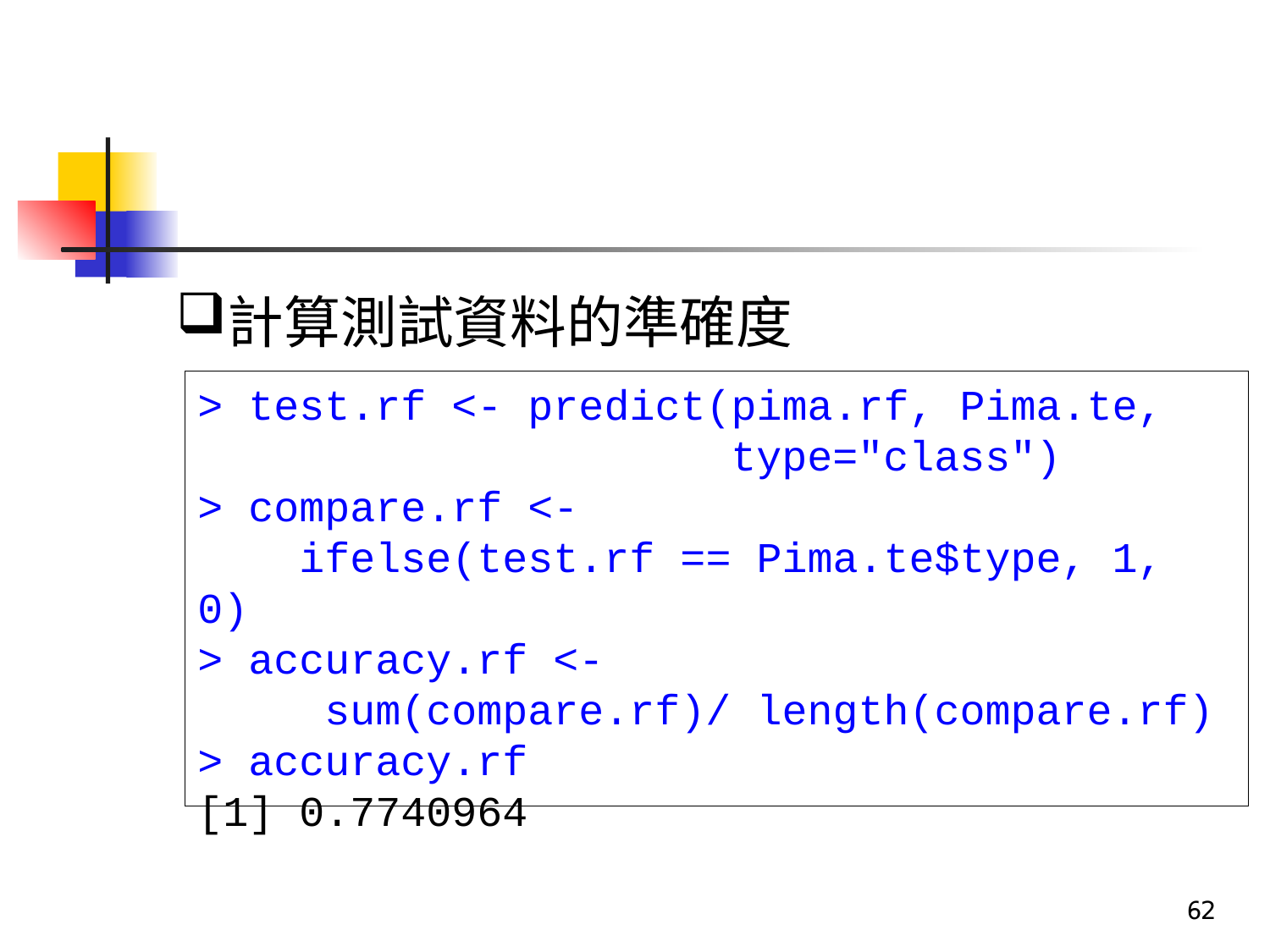

計算測試資料的準確度
> test.rf <- predict(pima.rf, Pima.te,
                     type="class")
> compare.rf <-
    ifelse(test.rf == Pima.te$type, 1, 0)
> accuracy.rf <-
     sum(compare.rf)/ length(compare.rf)
> accuracy.rf
[1] 0.7740964
62